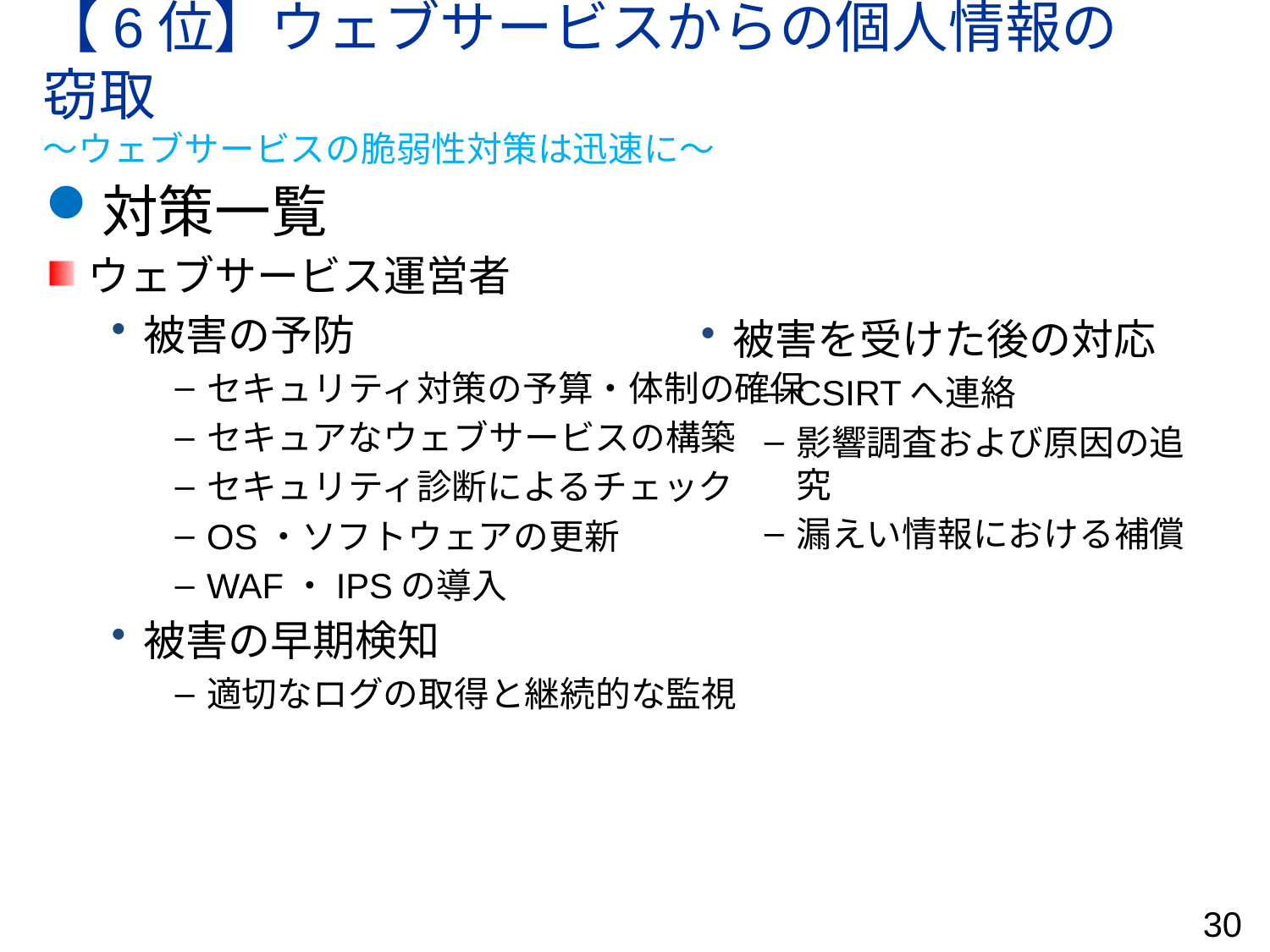

# 【6位】ウェブサービスからの個人情報の窃取 ～ウェブサービスの脆弱性対策は迅速に～
対策一覧
ウェブサービス運営者
被害の予防
セキュリティ対策の予算・体制の確保
セキュアなウェブサービスの構築
セキュリティ診断によるチェック
OS・ソフトウェアの更新
WAF・IPSの導入
被害の早期検知
適切なログの取得と継続的な監視

被害を受けた後の対応
CSIRTへ連絡
影響調査および原因の追究
漏えい情報における補償
30